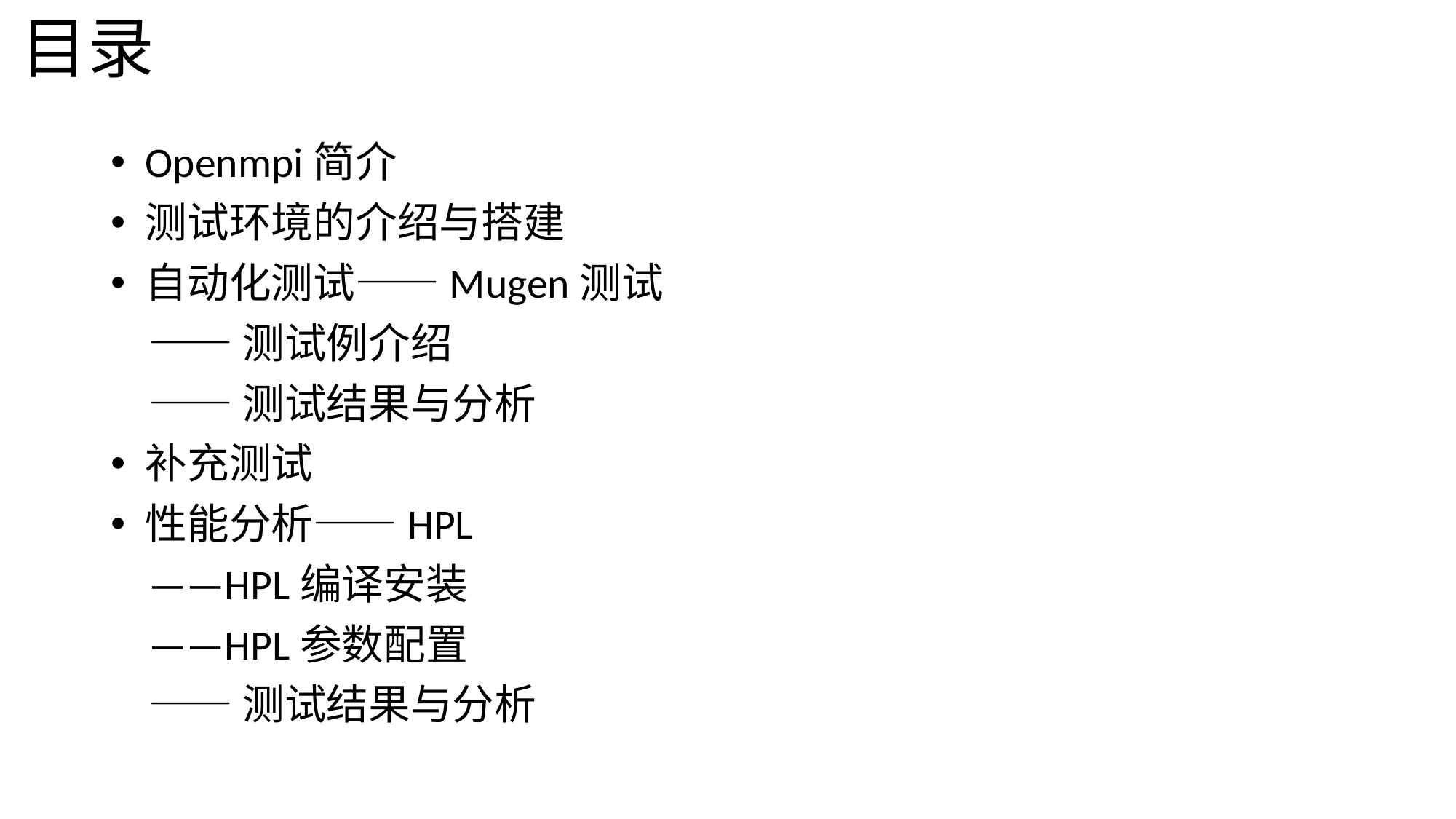

目录
Openmpi简介
测试环境的介绍与搭建
自动化测试——Mugen测试
    ——测试例介绍
    ——测试结果与分析
补充测试
性能分析——HPL
    ——HPL编译安装
    ——HPL参数配置
    ——测试结果与分析